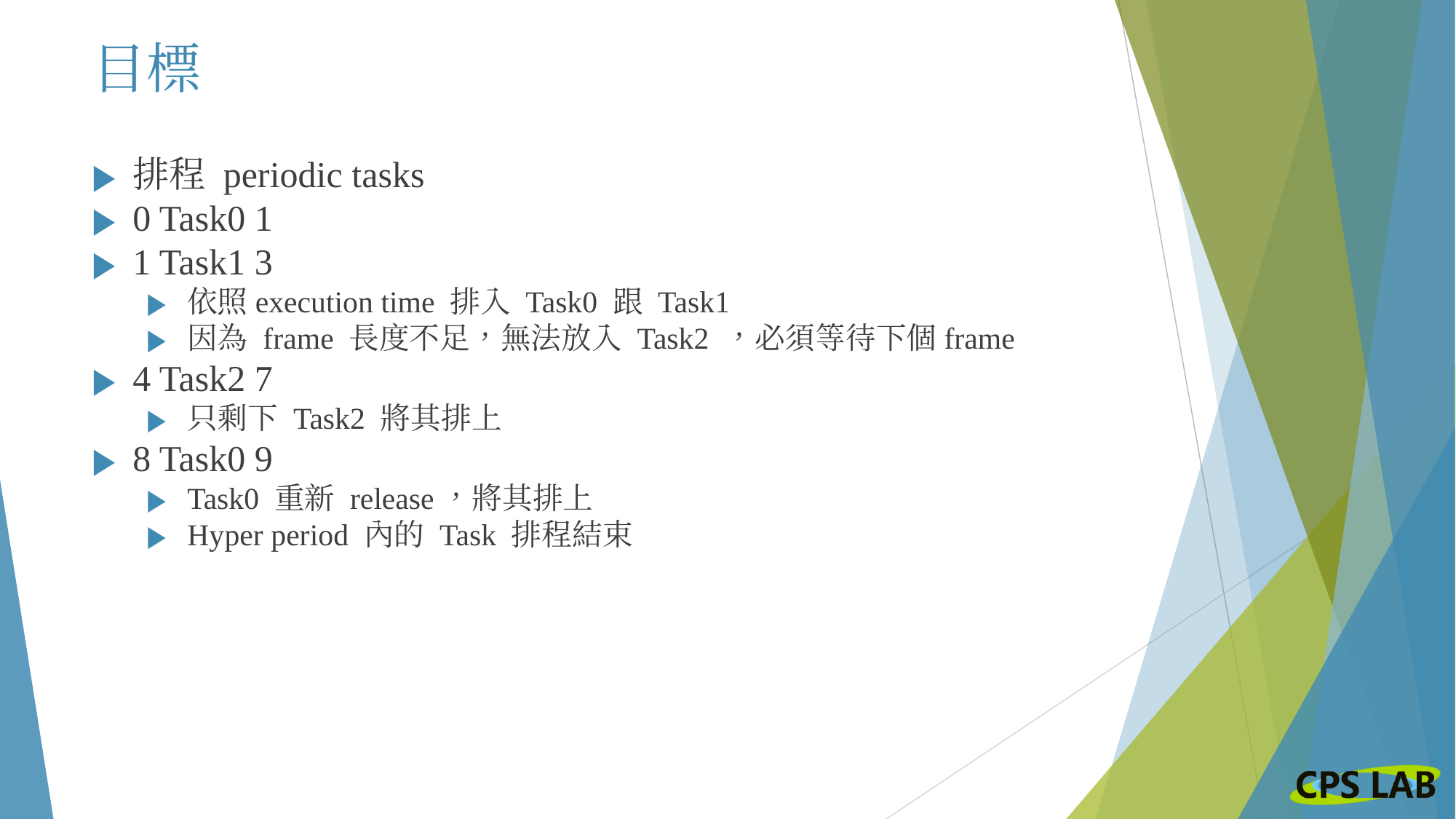

# 目標
排程 periodic tasks
0 Task0 1
1 Task1 3
依照execution time 排入 Task0 跟 Task1
因為 frame 長度不足，無法放入 Task2 ，必須等待下個frame
4 Task2 7
只剩下 Task2 將其排上
8 Task0 9
Task0 重新 release，將其排上
Hyper period 內的 Task 排程結束